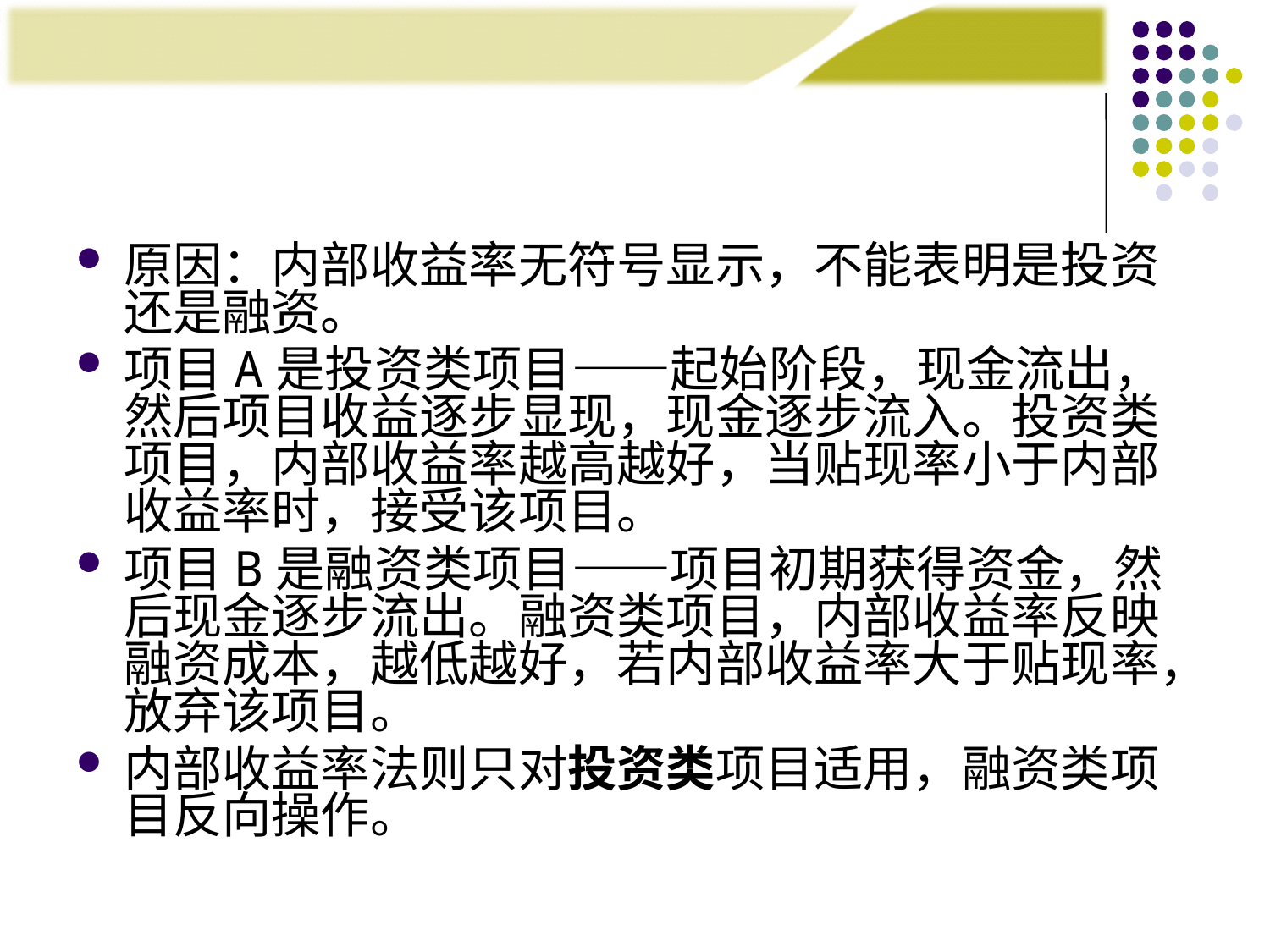

原因：内部收益率无符号显示，不能表明是投资还是融资。
项目A是投资类项目——起始阶段，现金流出，然后项目收益逐步显现，现金逐步流入。投资类项目，内部收益率越高越好，当贴现率小于内部收益率时，接受该项目。
项目B是融资类项目——项目初期获得资金，然后现金逐步流出。融资类项目，内部收益率反映融资成本，越低越好，若内部收益率大于贴现率，放弃该项目。
内部收益率法则只对投资类项目适用，融资类项目反向操作。